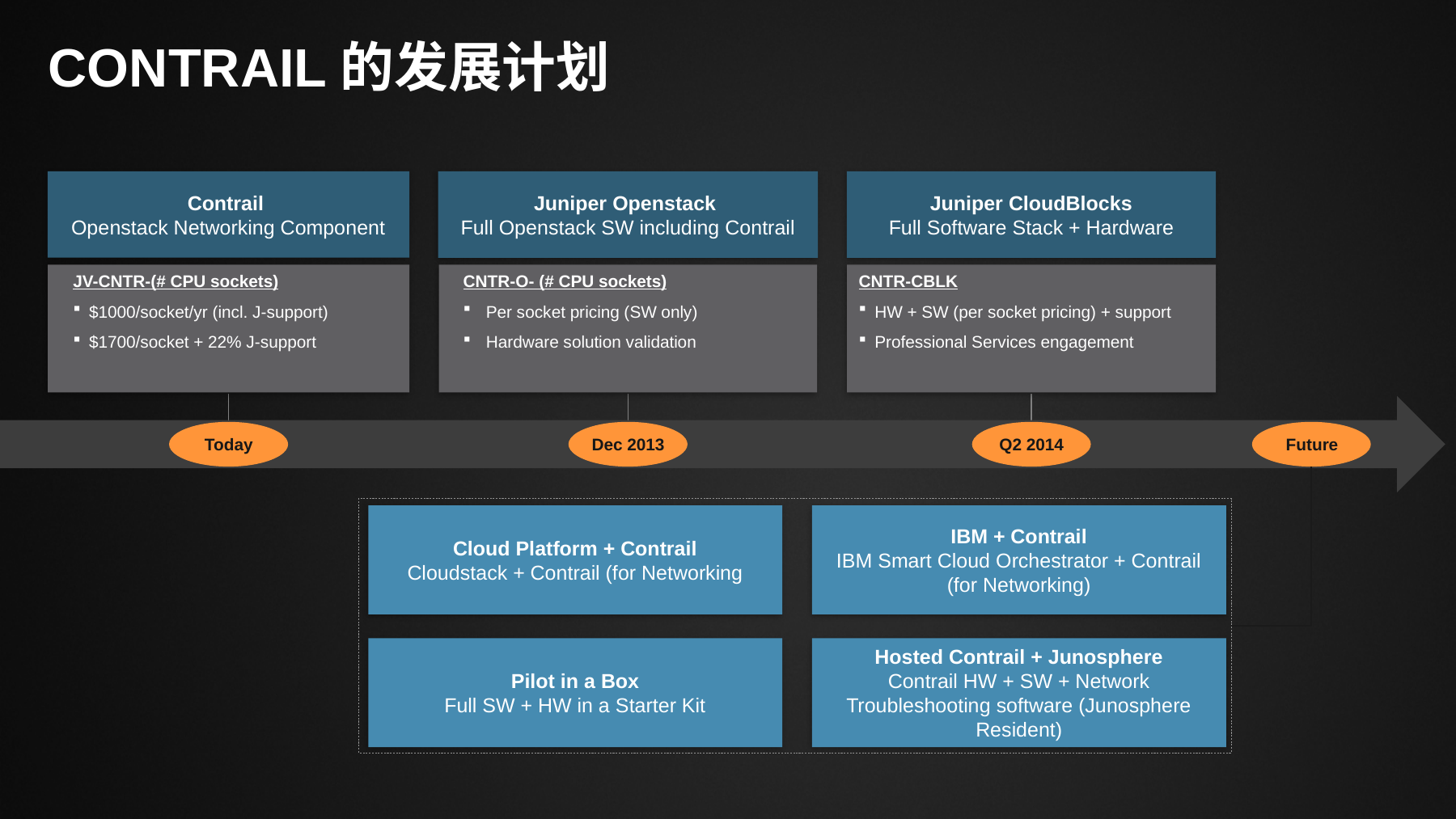

CONTRAIL的发展计划
Contrail
Openstack Networking Component
Juniper Openstack
Full Openstack SW including Contrail
Juniper CloudBlocks
Full Software Stack + Hardware

JV-CNTR-(# CPU sockets)
$1000/socket/yr (incl. J-support)
$1700/socket + 22% J-support

CNTR-O- (# CPU sockets)
Per socket pricing (SW only)
Hardware solution validation

CNTR-CBLK
HW + SW (per socket pricing) + support
Professional Services engagement

Today
Dec 2013
Q2 2014
Future

Cloud Platform + Contrail
Cloudstack + Contrail (for Networking
IBM + Contrail
IBM Smart Cloud Orchestrator + Contrail (for Networking)
Pilot in a Box
Full SW + HW in a Starter Kit
Hosted Contrail + Junosphere
Contrail HW + SW + Network Troubleshooting software (Junosphere Resident)